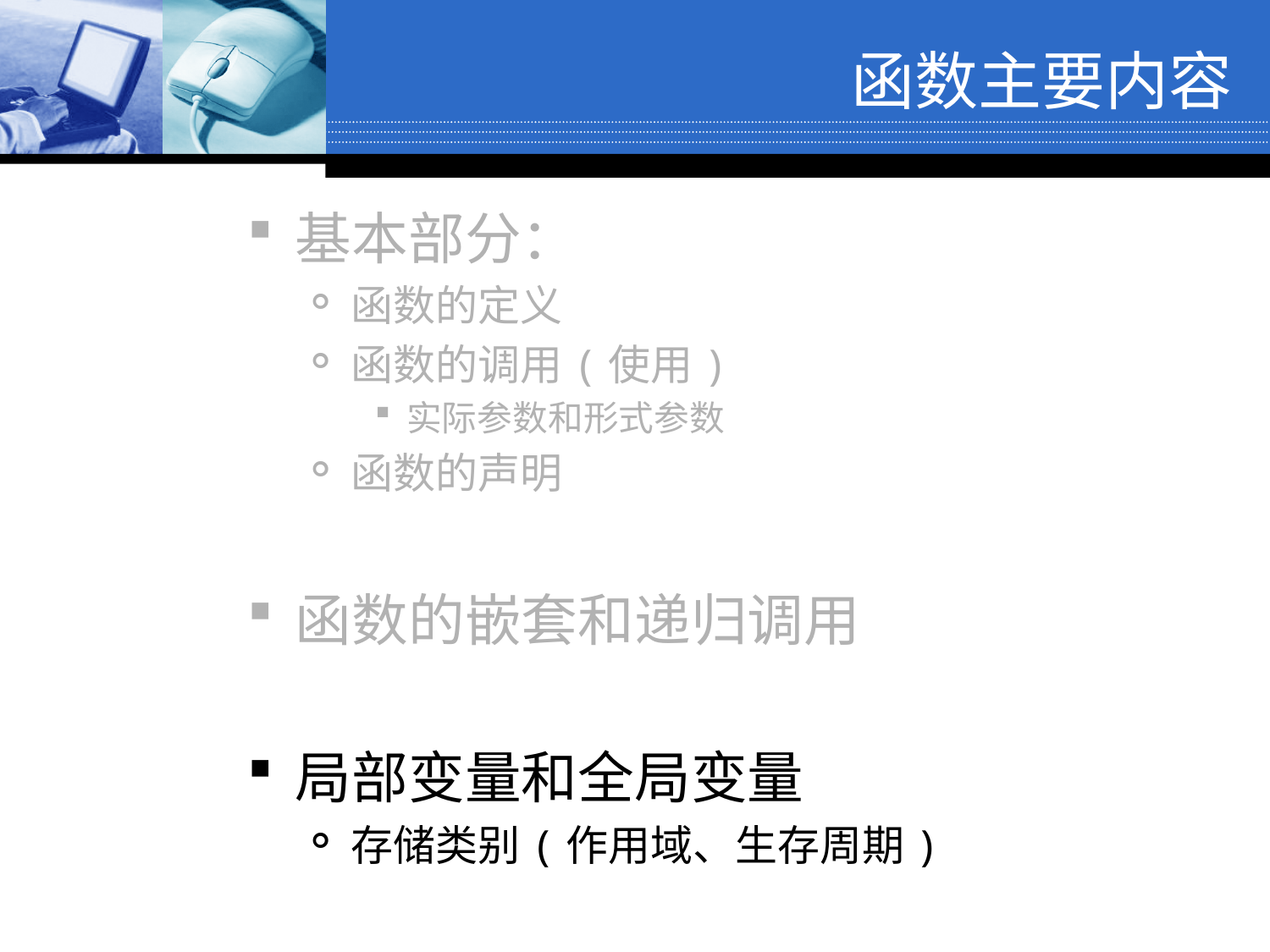

函数主要内容
基本部分：
函数的定义
函数的调用(使用)
实际参数和形式参数
函数的声明

函数的嵌套和递归调用

局部变量和全局变量
存储类别(作用域、生存周期)